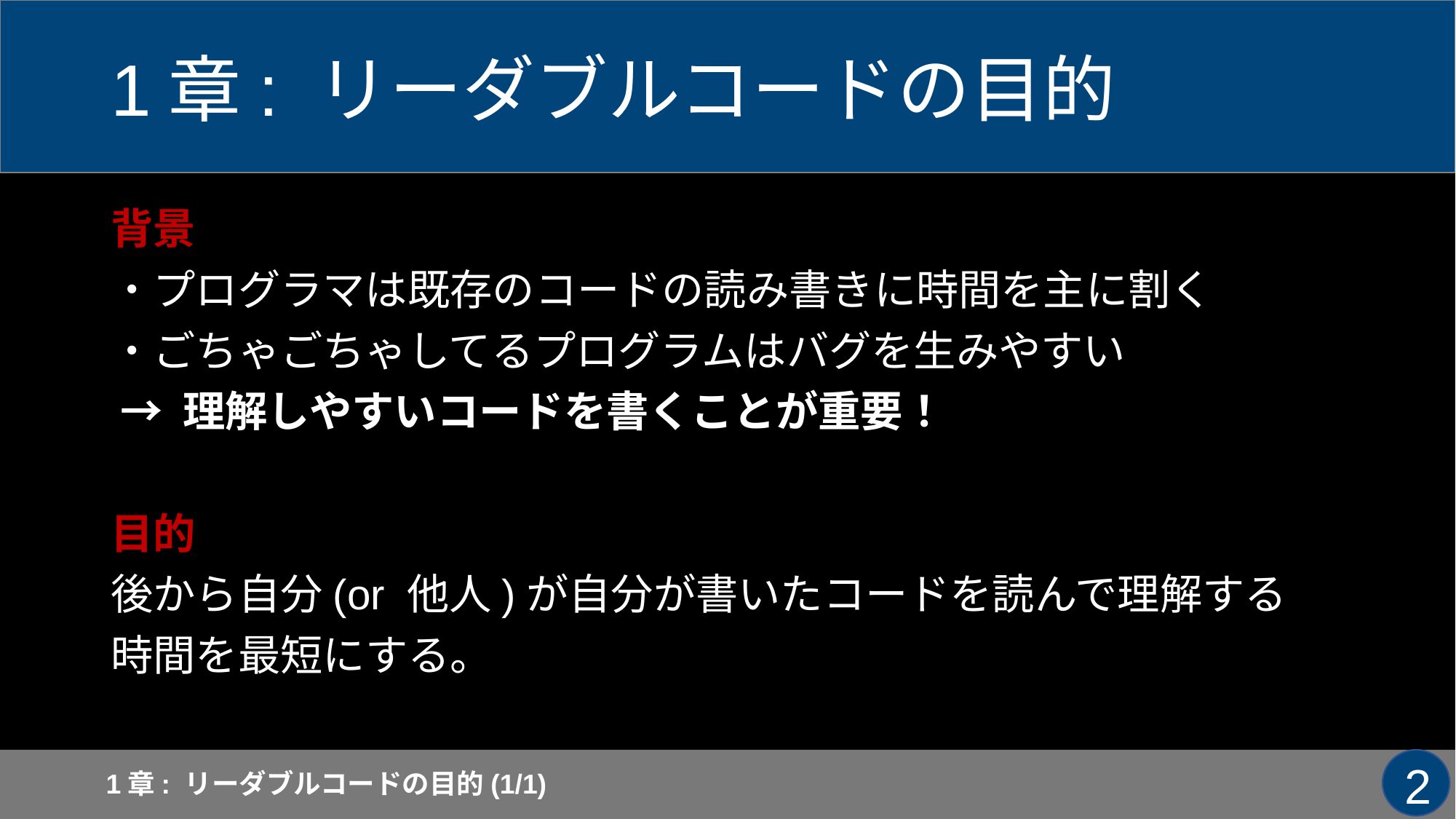

# 1章: リーダブルコードの目的
背景
・プログラマは既存のコードの読み書きに時間を主に割く
・ごちゃごちゃしてるプログラムはバグを生みやすい
 → 理解しやすいコードを書くことが重要！

目的
後から自分(or 他人)が自分が書いたコードを読んで理解する
時間を最短にする。

1章: リーダブルコードの目的(1/1)
2